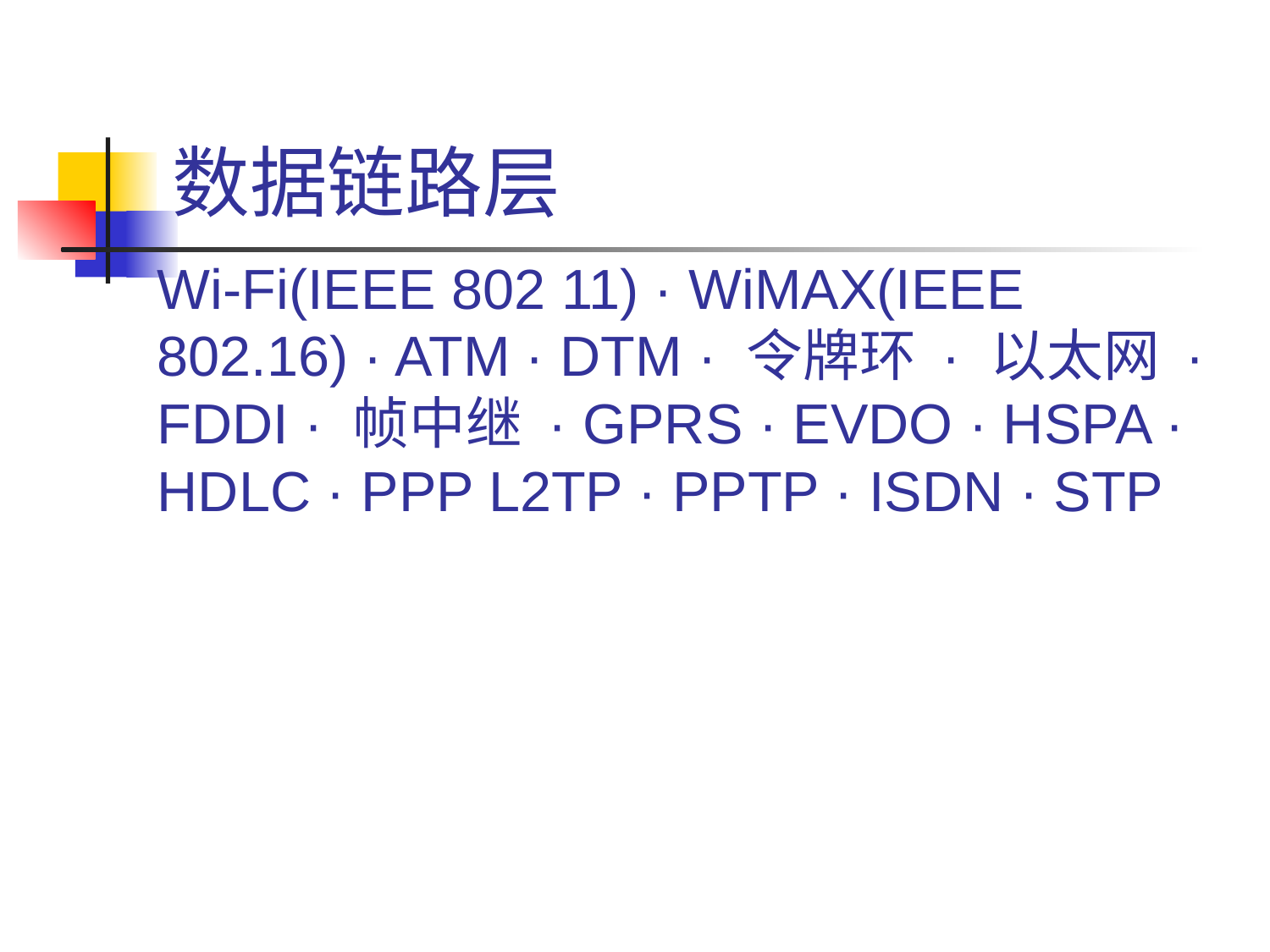

# 数据链路层
Wi-Fi(IEEE 802 11) · WiMAX(IEEE 802.16) · ATM · DTM · 令牌环 · 以太网 · FDDI · 帧中继 · GPRS · EVDO · HSPA · HDLC · PPP L2TP · PPTP · ISDN · STP